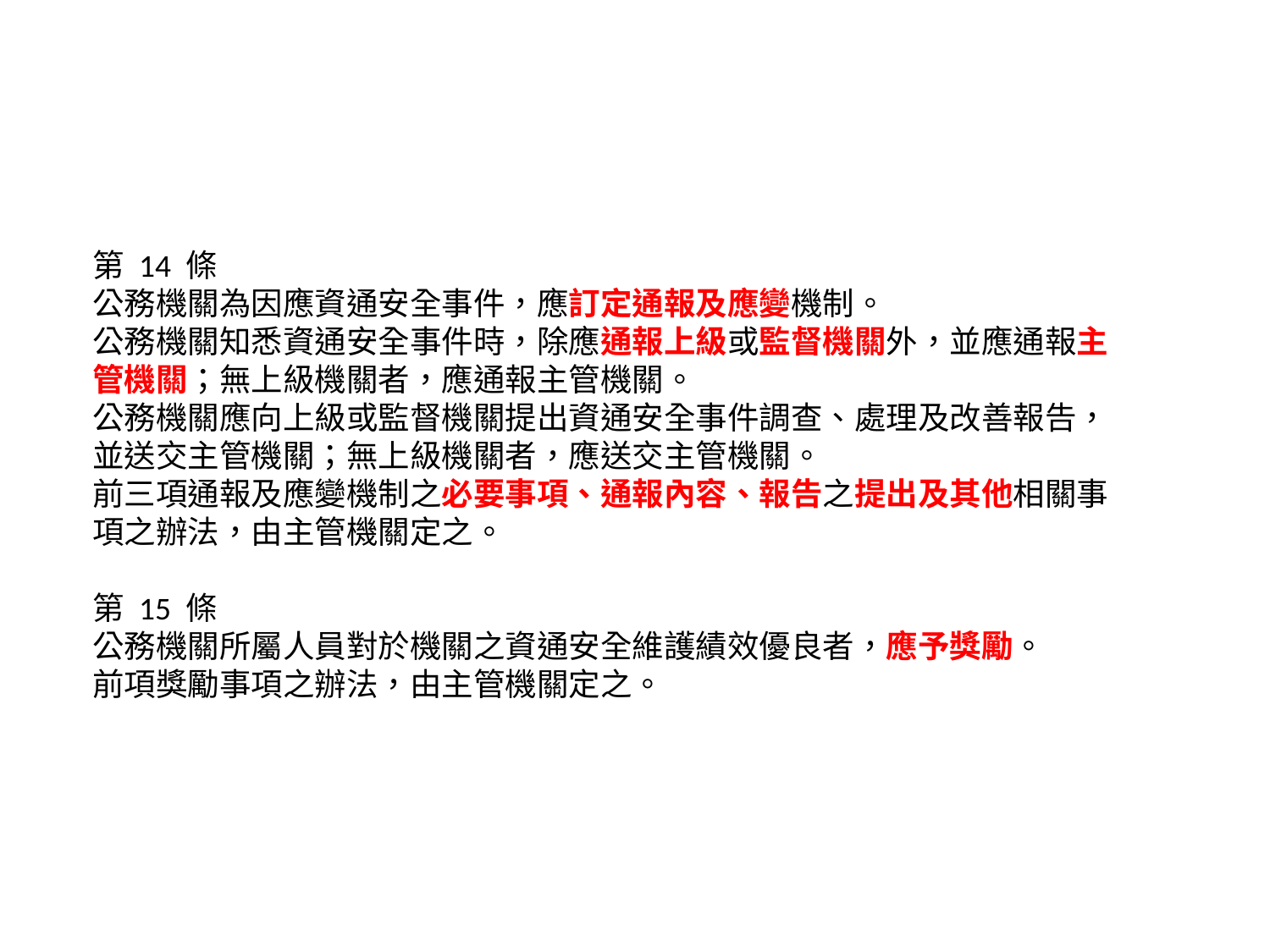

第 14 條
公務機關為因應資通安全事件，應訂定通報及應變機制。
公務機關知悉資通安全事件時，除應通報上級或監督機關外，並應通報主
管機關；無上級機關者，應通報主管機關。
公務機關應向上級或監督機關提出資通安全事件調查、處理及改善報告，
並送交主管機關；無上級機關者，應送交主管機關。
前三項通報及應變機制之必要事項、通報內容、報告之提出及其他相關事
項之辦法，由主管機關定之。

第 15 條
公務機關所屬人員對於機關之資通安全維護績效優良者，應予獎勵。
前項獎勵事項之辦法，由主管機關定之。